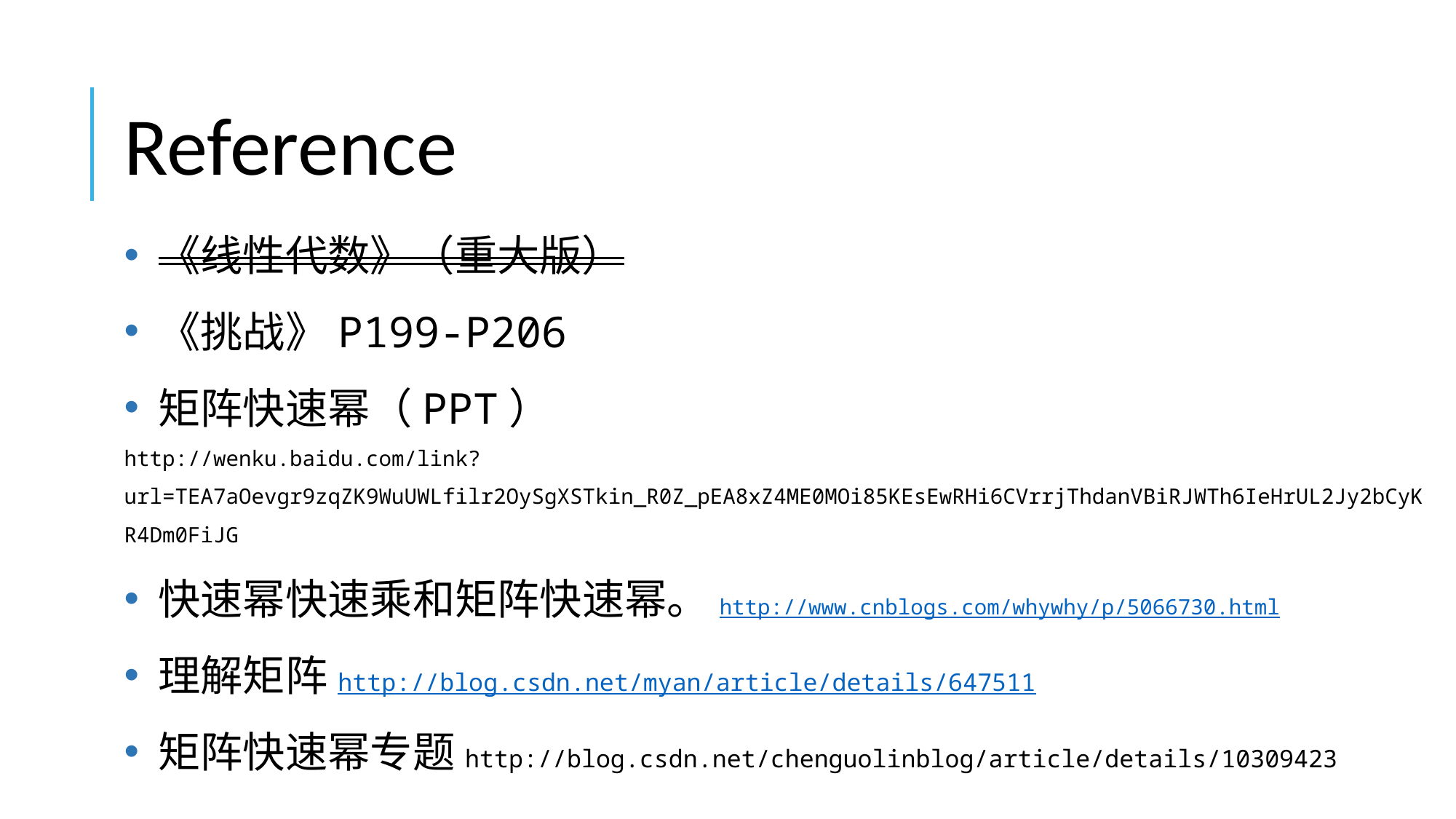

Reference
《线性代数》（重大版）
《挑战》P199-P206
矩阵快速幂（PPT）
http://wenku.baidu.com/link?url=TEA7aOevgr9zqZK9WuUWLfilr2OySgXSTkin_R0Z_pEA8xZ4ME0MOi85KEsEwRHi6CVrrjThdanVBiRJWTh6IeHrUL2Jy2bCyKR4Dm0FiJG
快速幂快速乘和矩阵快速幂。http://www.cnblogs.com/whywhy/p/5066730.html
理解矩阵http://blog.csdn.net/myan/article/details/647511
矩阵快速幂专题http://blog.csdn.net/chenguolinblog/article/details/10309423